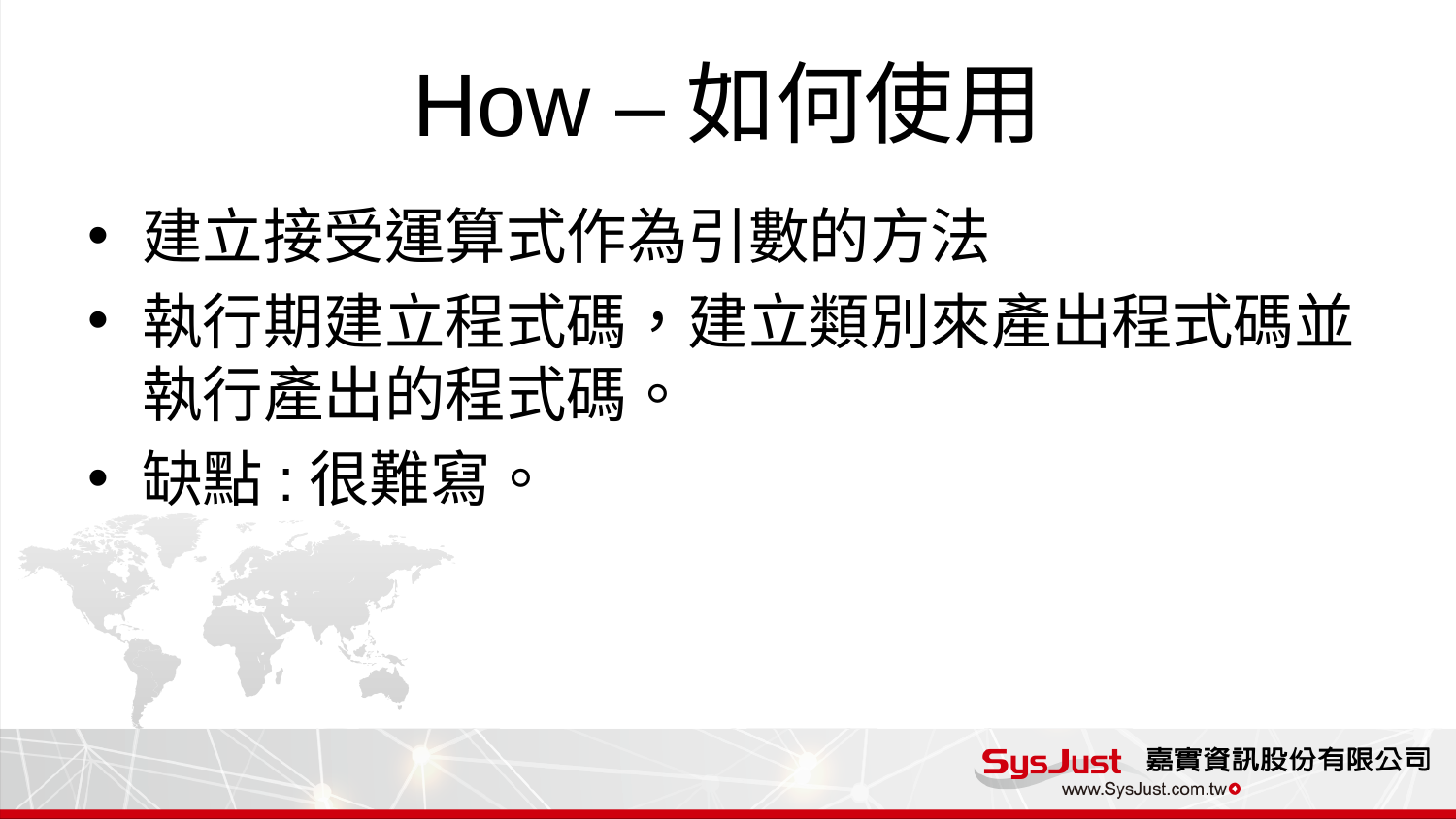

# How –如何使用
建立接受運算式作為引數的方法
執行期建立程式碼，建立類別來產出程式碼並執行產出的程式碼。
缺點:很難寫。